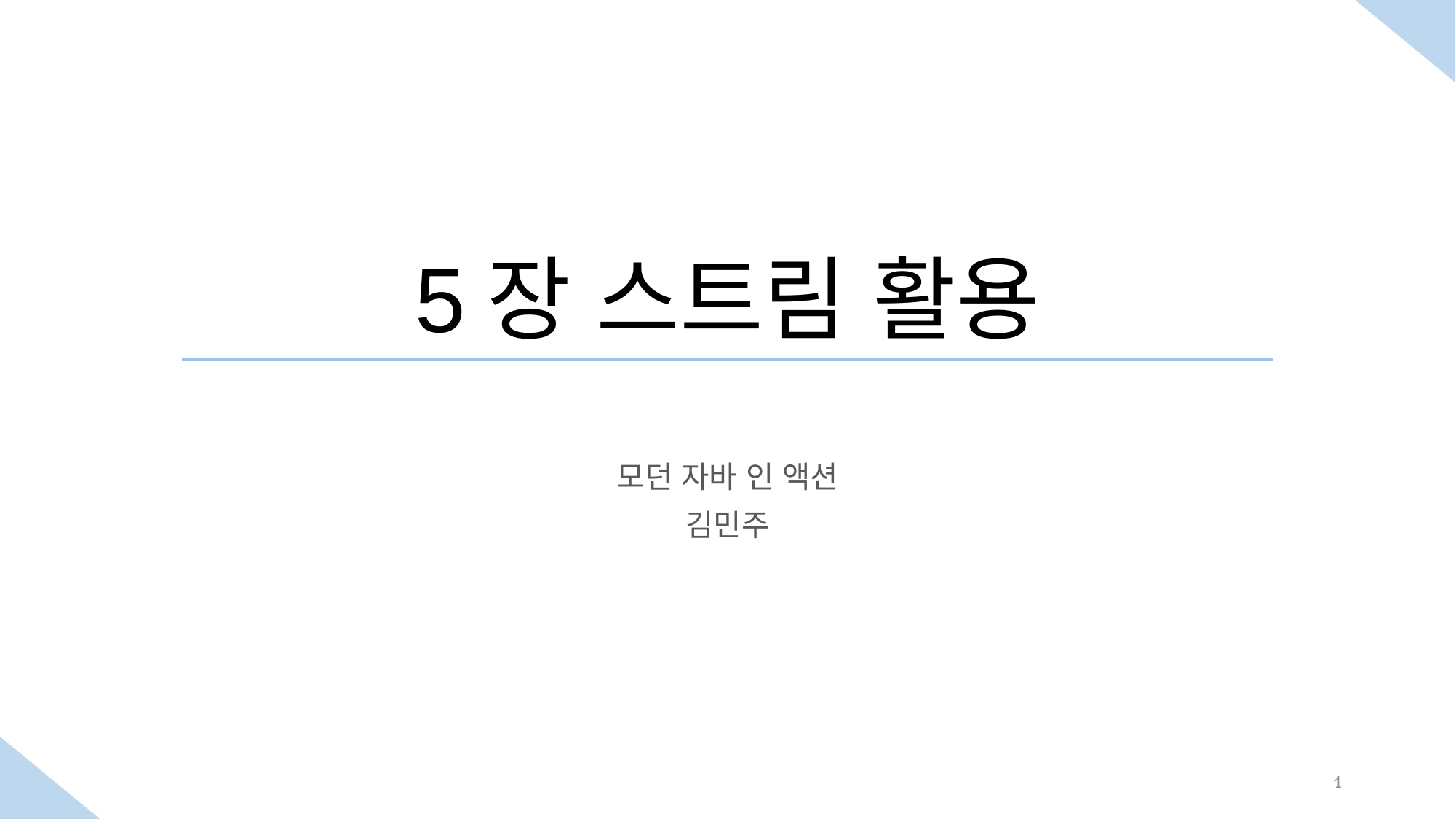

# 5장 스트림 활용
모던 자바 인 액션
김민주
1